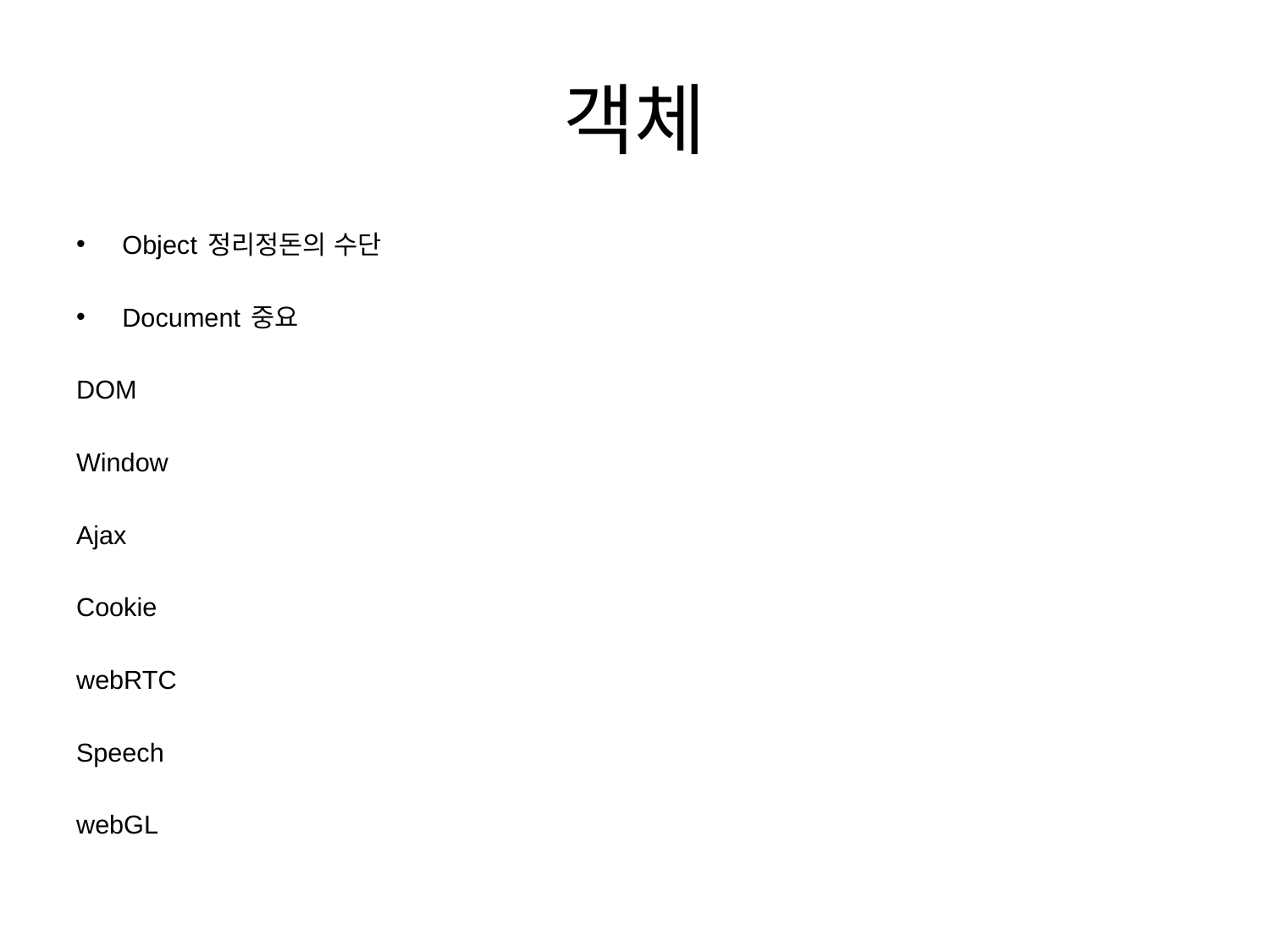

# 객체
Object 정리정돈의 수단

Document 중요

DOM

Window

Ajax

Cookie

webRTC

Speech

webGL